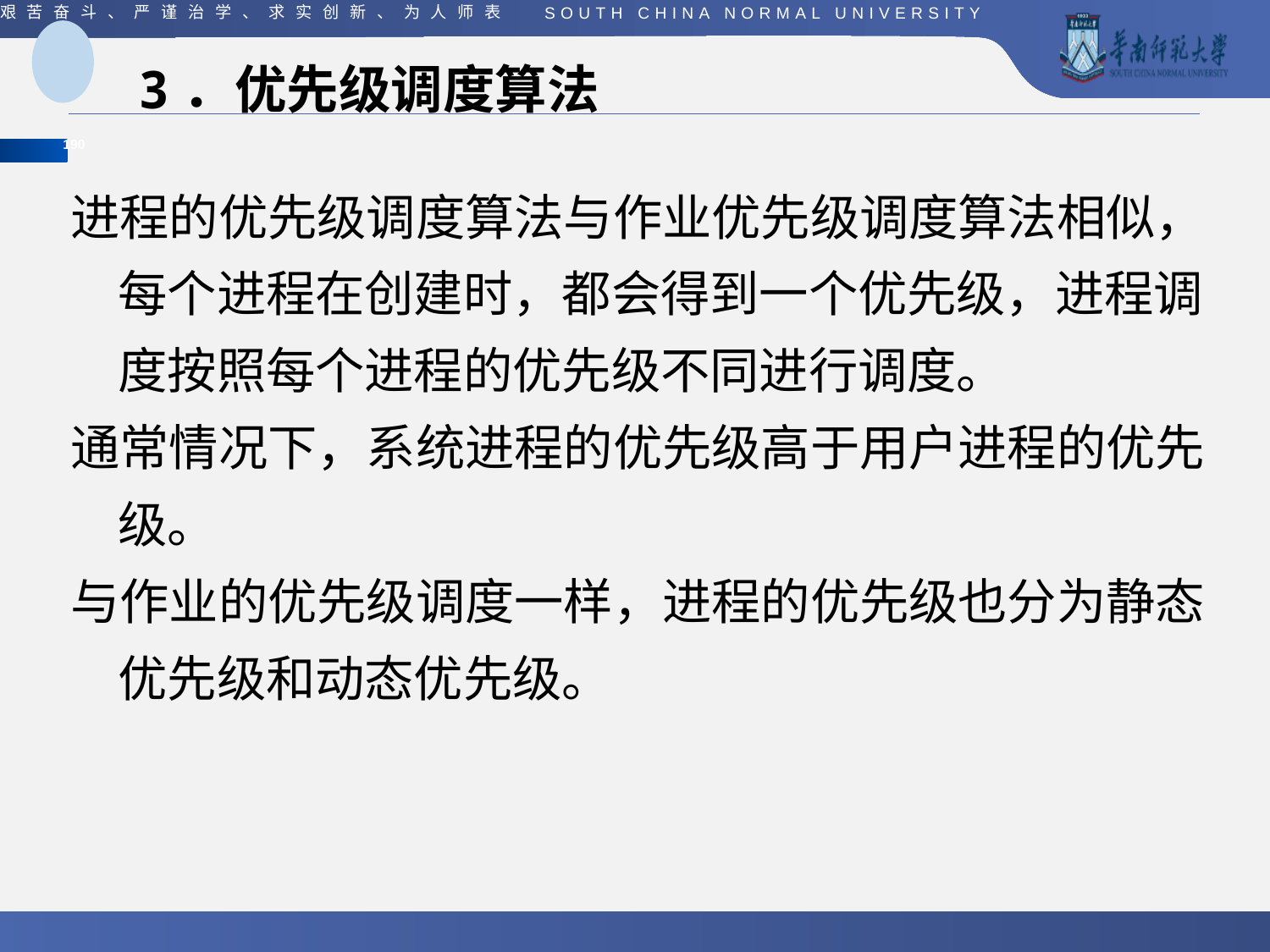

3．优先级调度算法
进程的优先级调度算法与作业优先级调度算法相似，每个进程在创建时，都会得到一个优先级，进程调度按照每个进程的优先级不同进行调度。
通常情况下，系统进程的优先级高于用户进程的优先级。
与作业的优先级调度一样，进程的优先级也分为静态优先级和动态优先级。

190